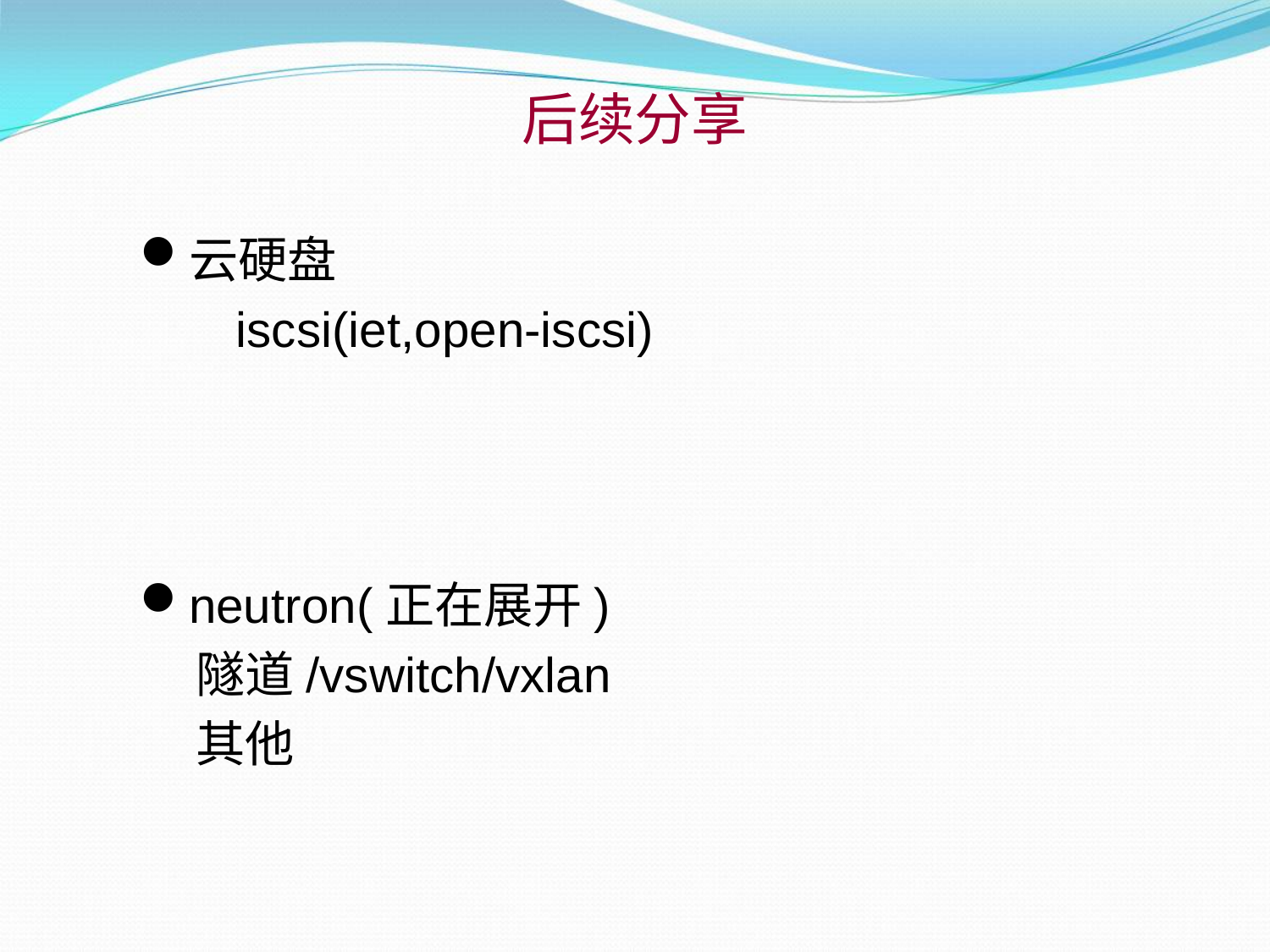

# 后续分享
云硬盘
       iscsi(iet,open-iscsi)

neutron(正在展开)
    隧道/vswitch/vxlan
    其他